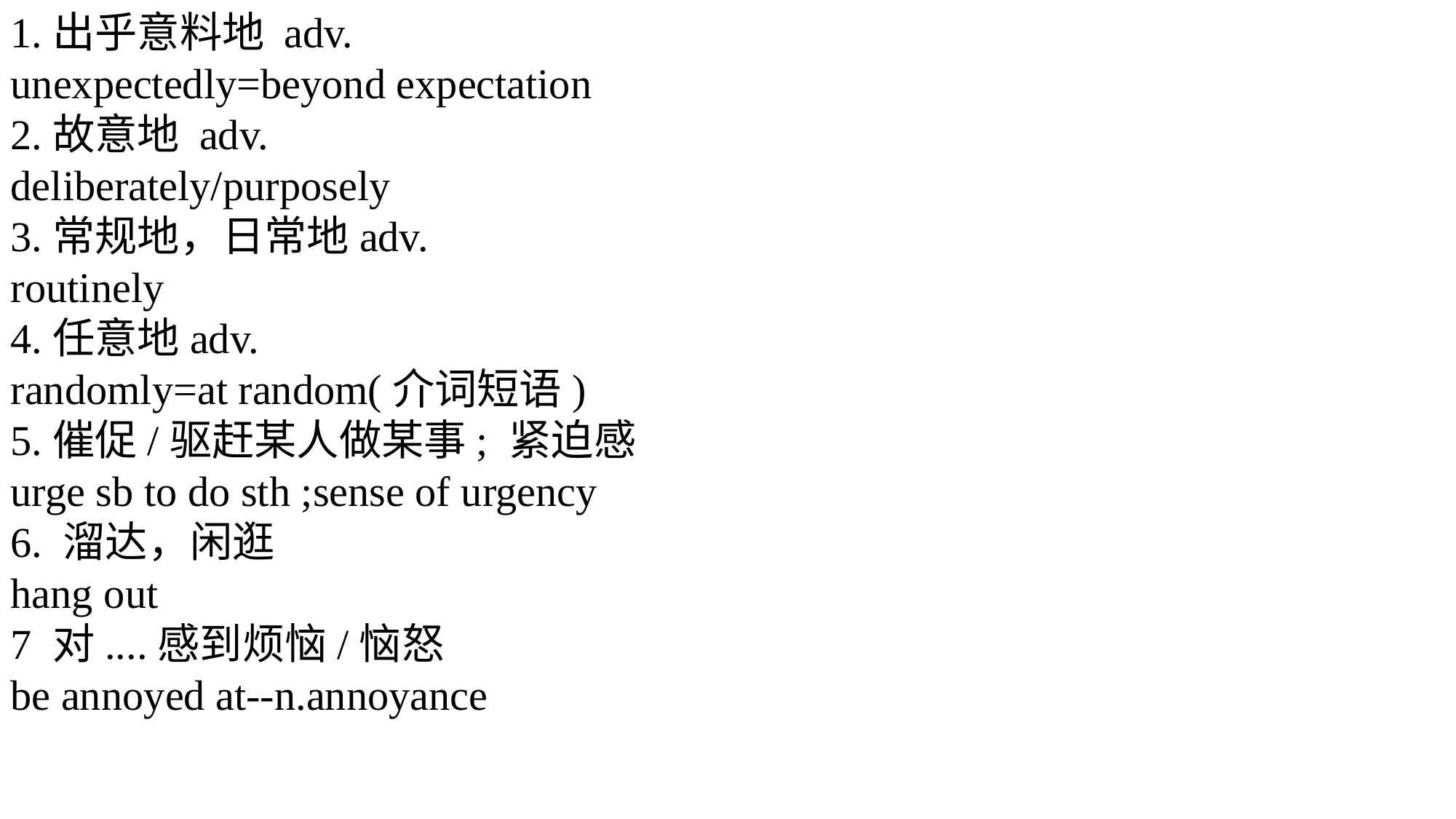

1.出乎意料地 adv.
unexpectedly=beyond expectation
2.故意地 adv.
deliberately/purposely
3.常规地，日常地adv.
routinely
4.任意地adv.
randomly=at random(介词短语)
5.催促/驱赶某人做某事; 紧迫感
urge sb to do sth ;sense of urgency
6. 溜达，闲逛
hang out
7 对....感到烦恼/恼怒
be annoyed at--n.annoyance